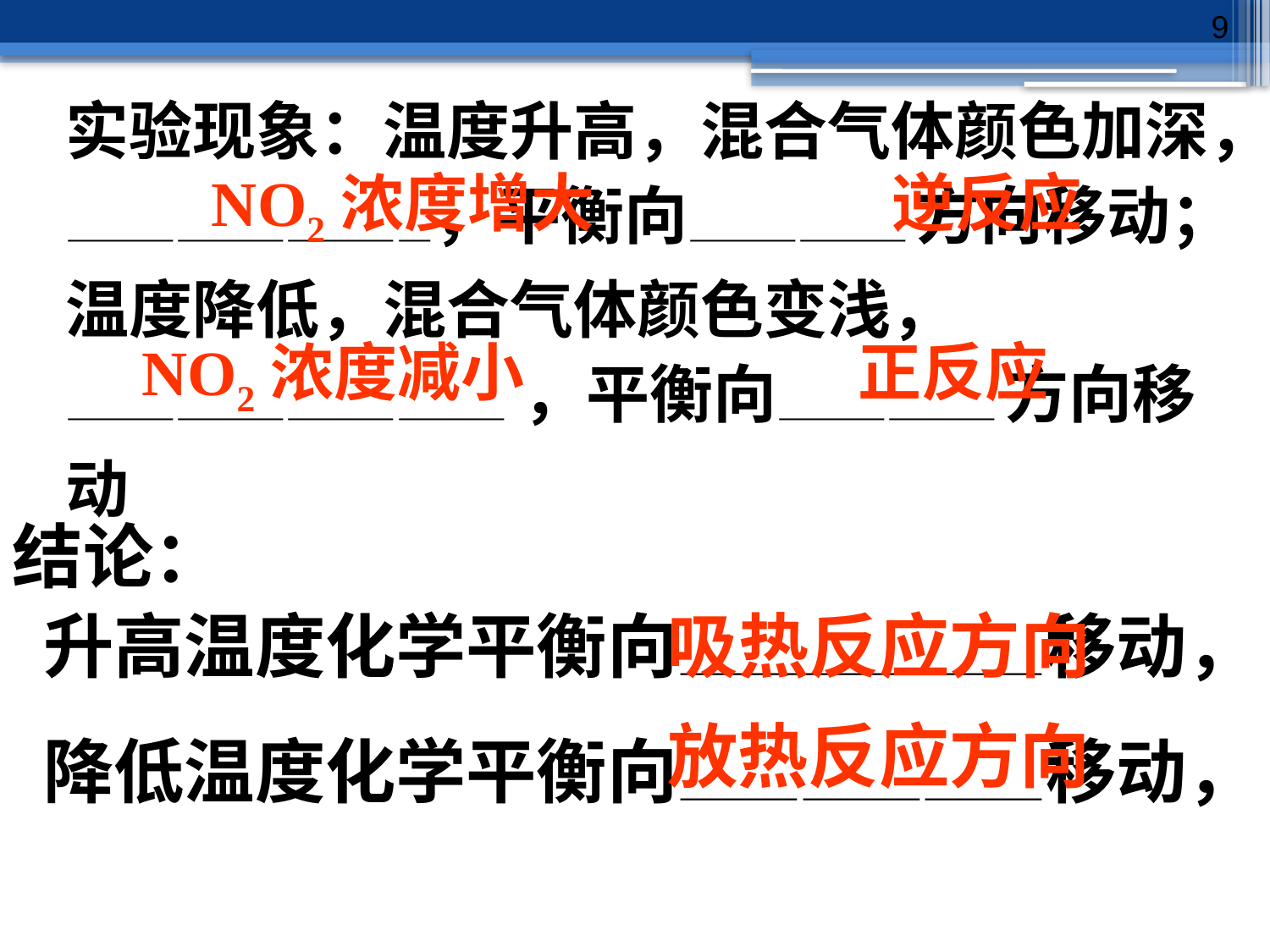

9
实验现象：温度升高，混合气体颜色加深，——————————，平衡向—————— 方向移动；温度降低，混合气体颜色变浅，
————————————，平衡向—————— 方向移动
NO2浓度增大
逆反应
NO2浓度减小
正反应
结论：
升高温度化学平衡向—————————移动，
吸热反应方向
放热反应方向

降低温度化学平衡向—————————移动，